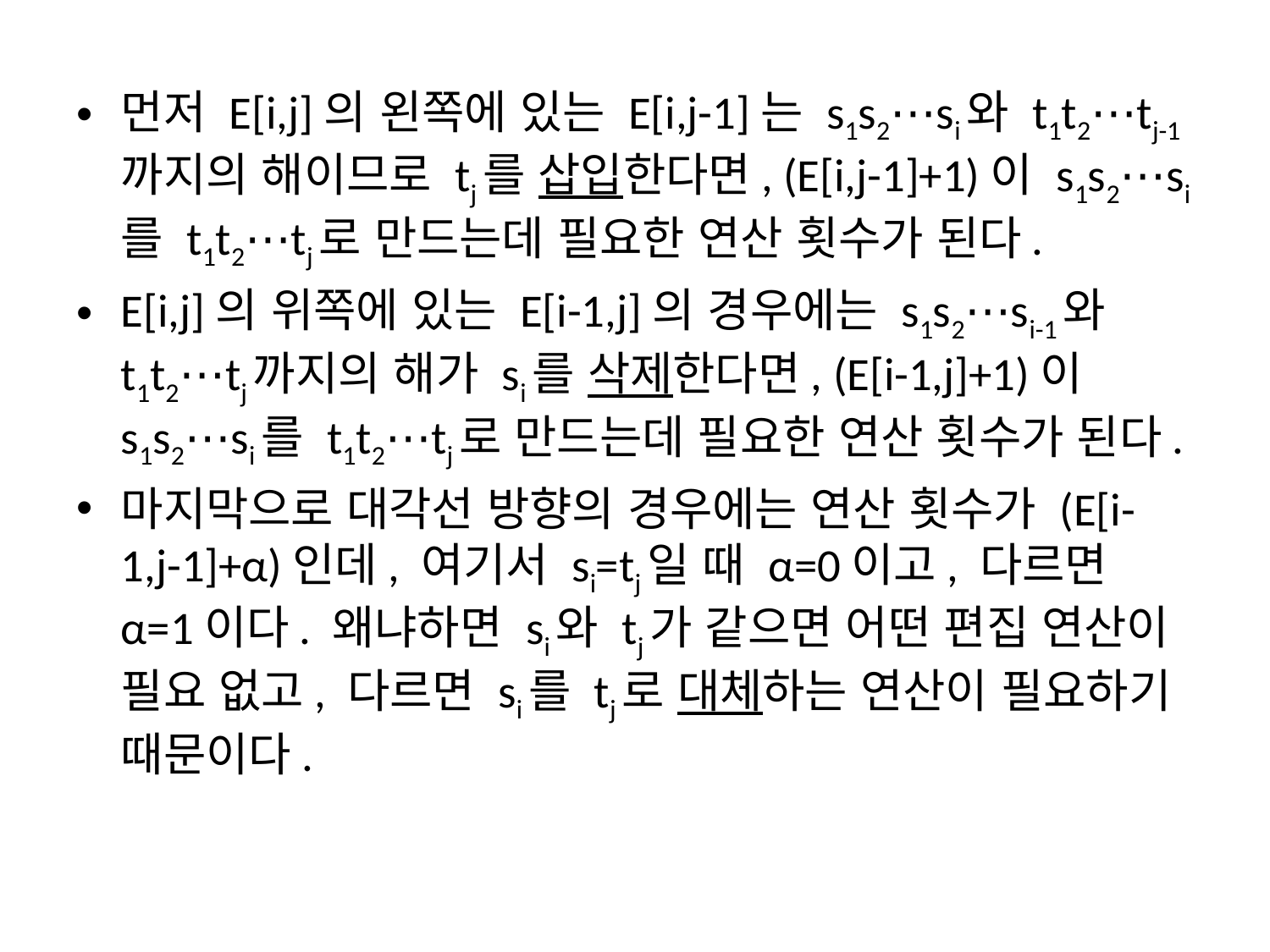

먼저 E[i,j]의 왼쪽에 있는 E[i,j-1]는 s1s2⋯si와 t1t2⋯tj-1까지의 해이므로 tj를 삽입한다면, (E[i,j-1]+1)이 s1s2⋯si를 t1t2⋯tj로 만드는데 필요한 연산 횟수가 된다.
E[i,j]의 위쪽에 있는 E[i-1,j]의 경우에는 s1s2⋯si-1와 t1t2⋯tj까지의 해가 si를 삭제한다면, (E[i-1,j]+1)이 s1s2⋯si를 t1t2⋯tj로 만드는데 필요한 연산 횟수가 된다.
마지막으로 대각선 방향의 경우에는 연산 횟수가 (E[i-1,j-1]+α)인데, 여기서 si=tj일 때 α=0이고, 다르면 α=1이다. 왜냐하면 si와 tj가 같으면 어떤 편집 연산이 필요 없고, 다르면 si를 tj로 대체하는 연산이 필요하기 때문이다.